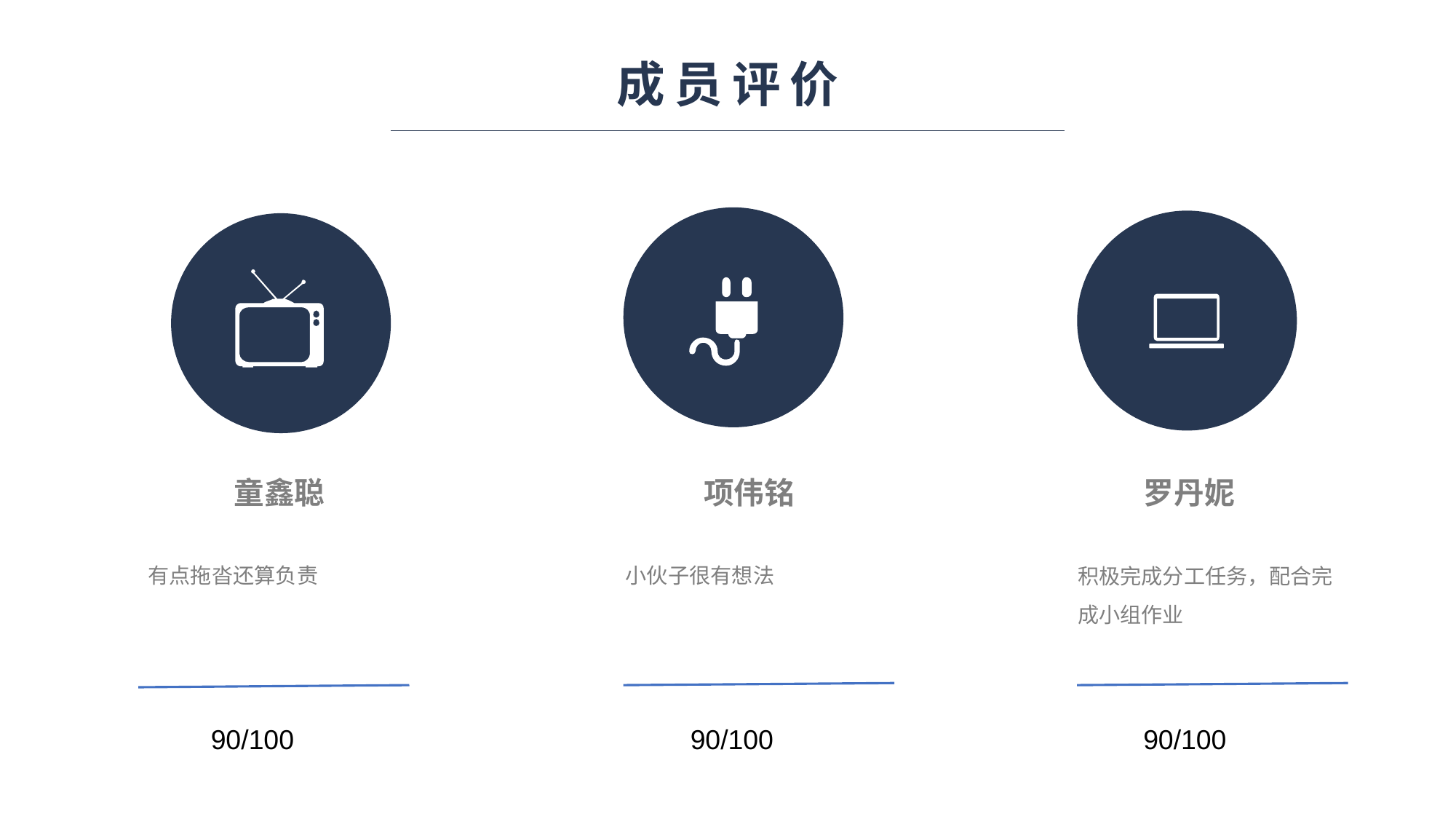

成员评价

童鑫聪
项伟铭
罗丹妮
有点拖沓还算负责
小伙子很有想法
积极完成分工任务，配合完成小组作业
90/100
90/100
90/100